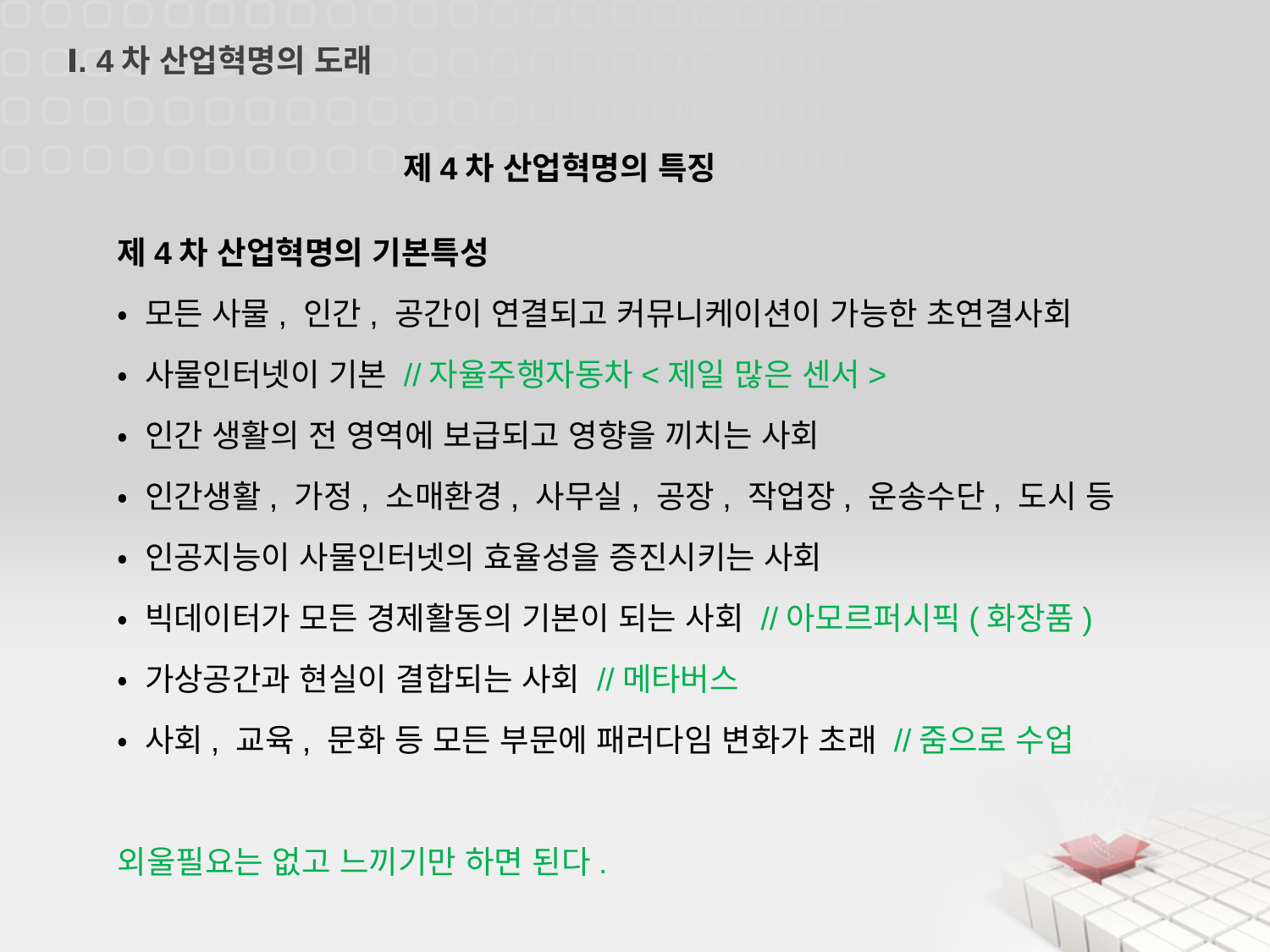

Ⅰ. 4차 산업혁명의 도래

제4차 산업혁명의 특징
제4차 산업혁명의 기본특성
• 모든 사물, 인간, 공간이 연결되고 커뮤니케이션이 가능한 초연결사회
• 사물인터넷이 기본 //자율주행자동차<제일 많은 센서>
• 인간 생활의 전 영역에 보급되고 영향을 끼치는 사회
• 인간생활, 가정, 소매환경, 사무실, 공장, 작업장, 운송수단, 도시 등
• 인공지능이 사물인터넷의 효율성을 증진시키는 사회
• 빅데이터가 모든 경제활동의 기본이 되는 사회 //아모르퍼시픽(화장품)
• 가상공간과 현실이 결합되는 사회 //메타버스
• 사회, 교육, 문화 등 모든 부문에 패러다임 변화가 초래 //줌으로 수업

외울필요는 없고 느끼기만 하면 된다.